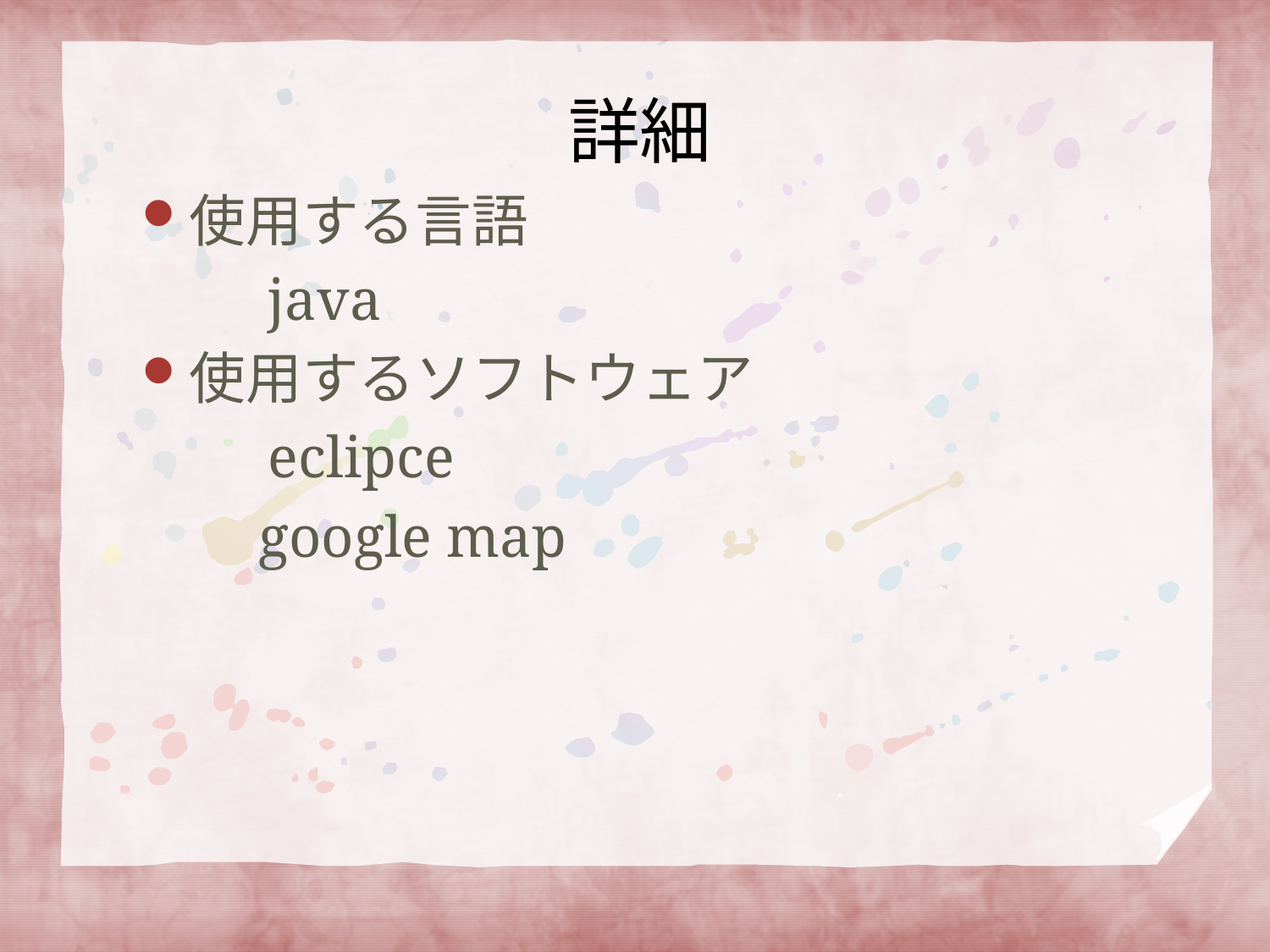

# 詳細
使用する言語
　　java
使用するソフトウェア
　　eclipce
        google map